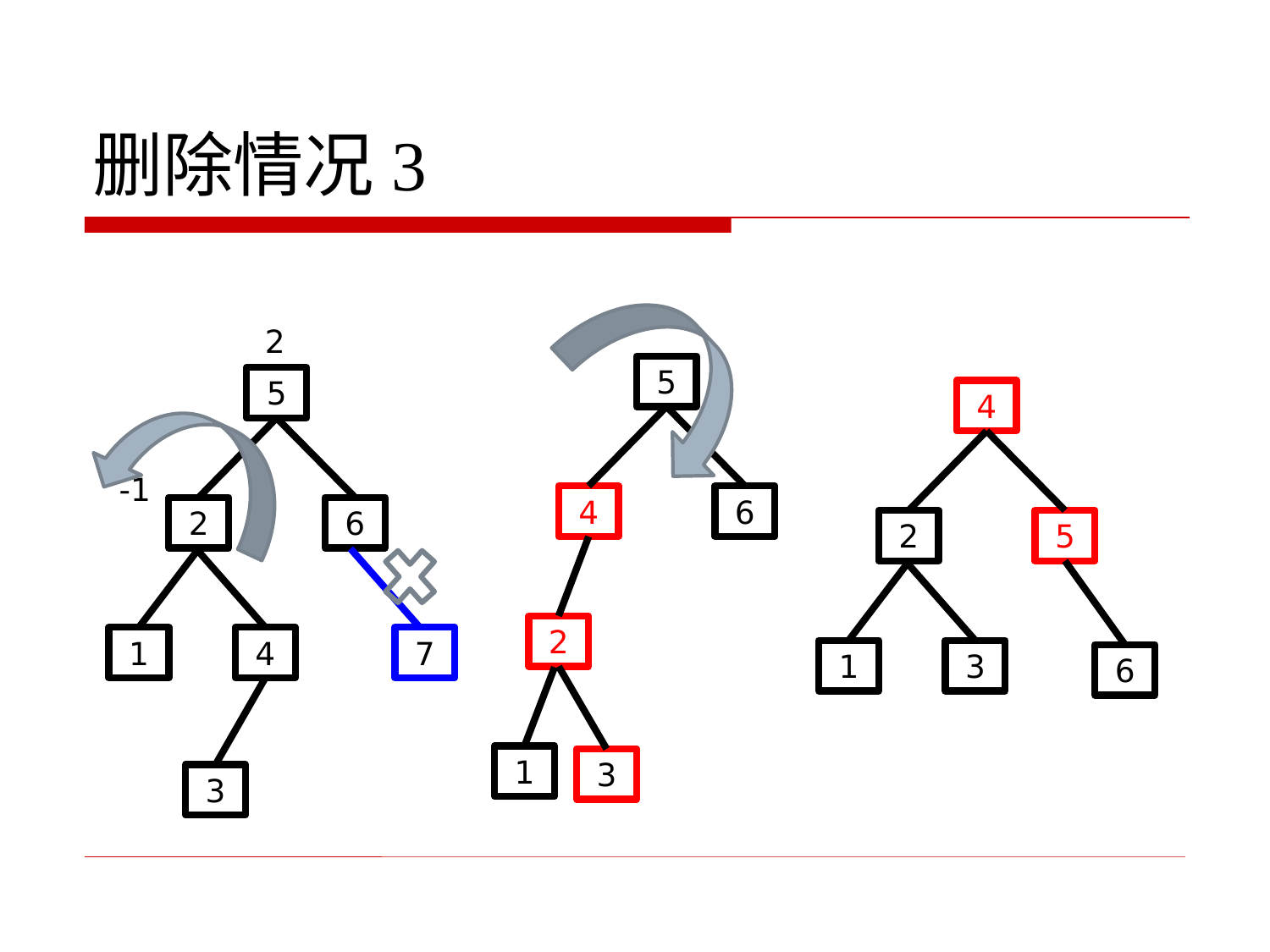

# 删除情况3

2
5
-1
2
6

1
4
7
3

5
4
6
2
1
3
4
2
5
1
3
6